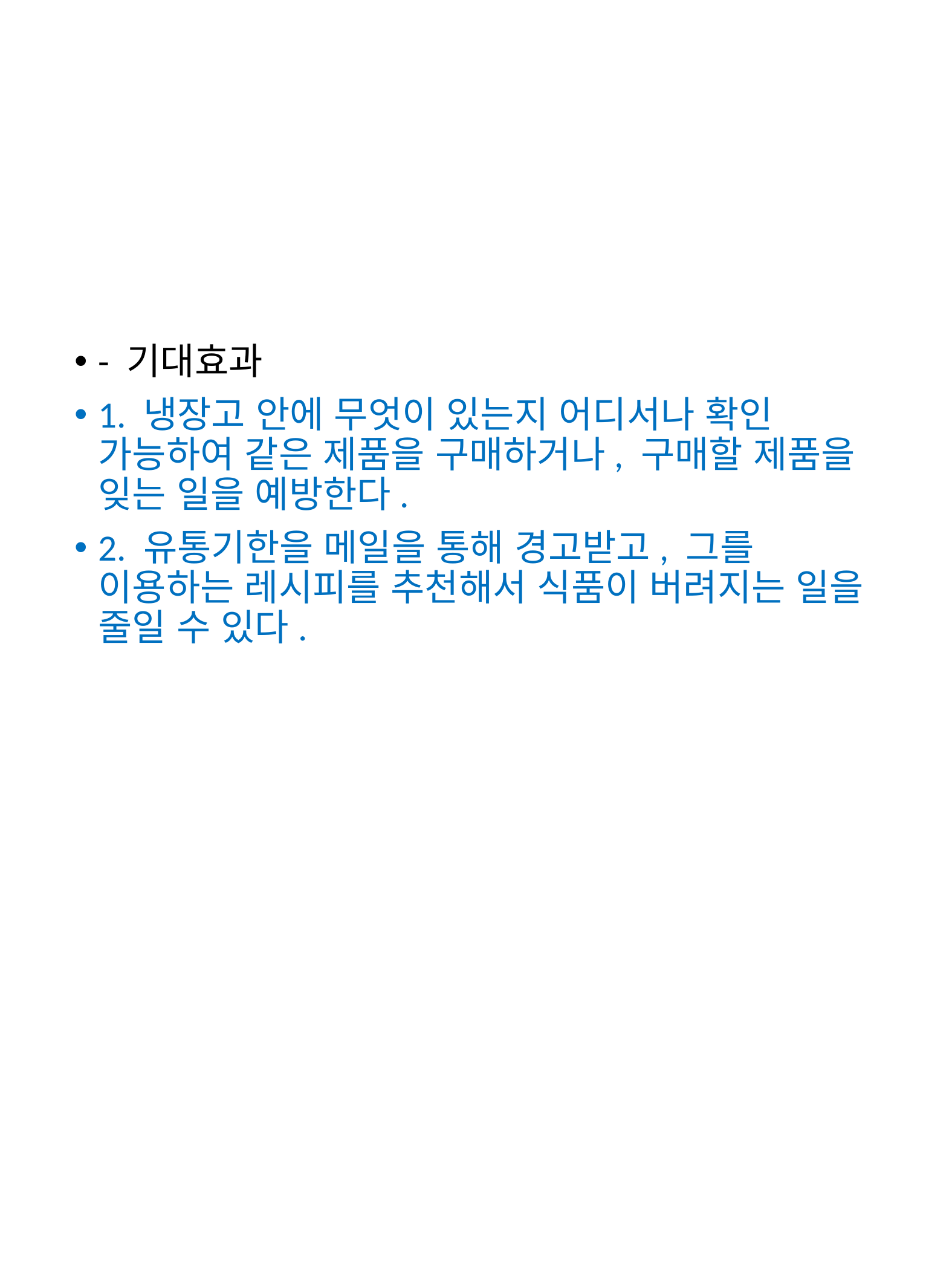

#
- 기대효과
1. 냉장고 안에 무엇이 있는지 어디서나 확인 가능하여 같은 제품을 구매하거나, 구매할 제품을 잊는 일을 예방한다.
2. 유통기한을 메일을 통해 경고받고, 그를 이용하는 레시피를 추천해서 식품이 버려지는 일을 줄일 수 있다.